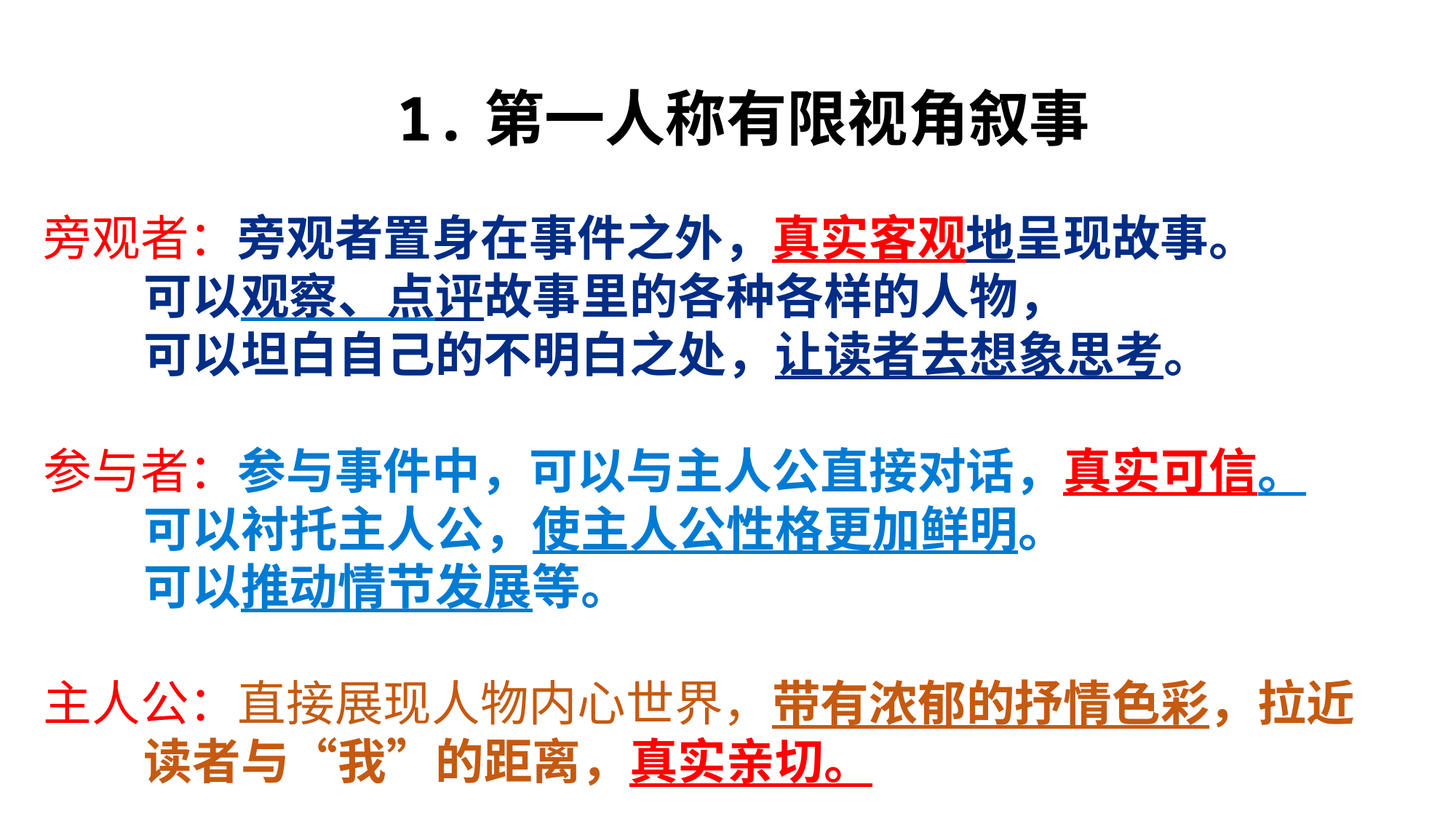

旁观者：旁观者置身在事件之外，真实客观地呈现故事。
        可以观察、点评故事里的各种各样的人物，
        可以坦白自己的不明白之处，让读者去想象思考。

参与者：参与事件中，可以与主人公直接对话，真实可信。
        可以衬托主人公，使主人公性格更加鲜明。
        可以推动情节发展等。

主人公：直接展现人物内心世界，带有浓郁的抒情色彩，拉近
        读者与“我”的距离，真实亲切。

 1.第一人称有限视角叙事